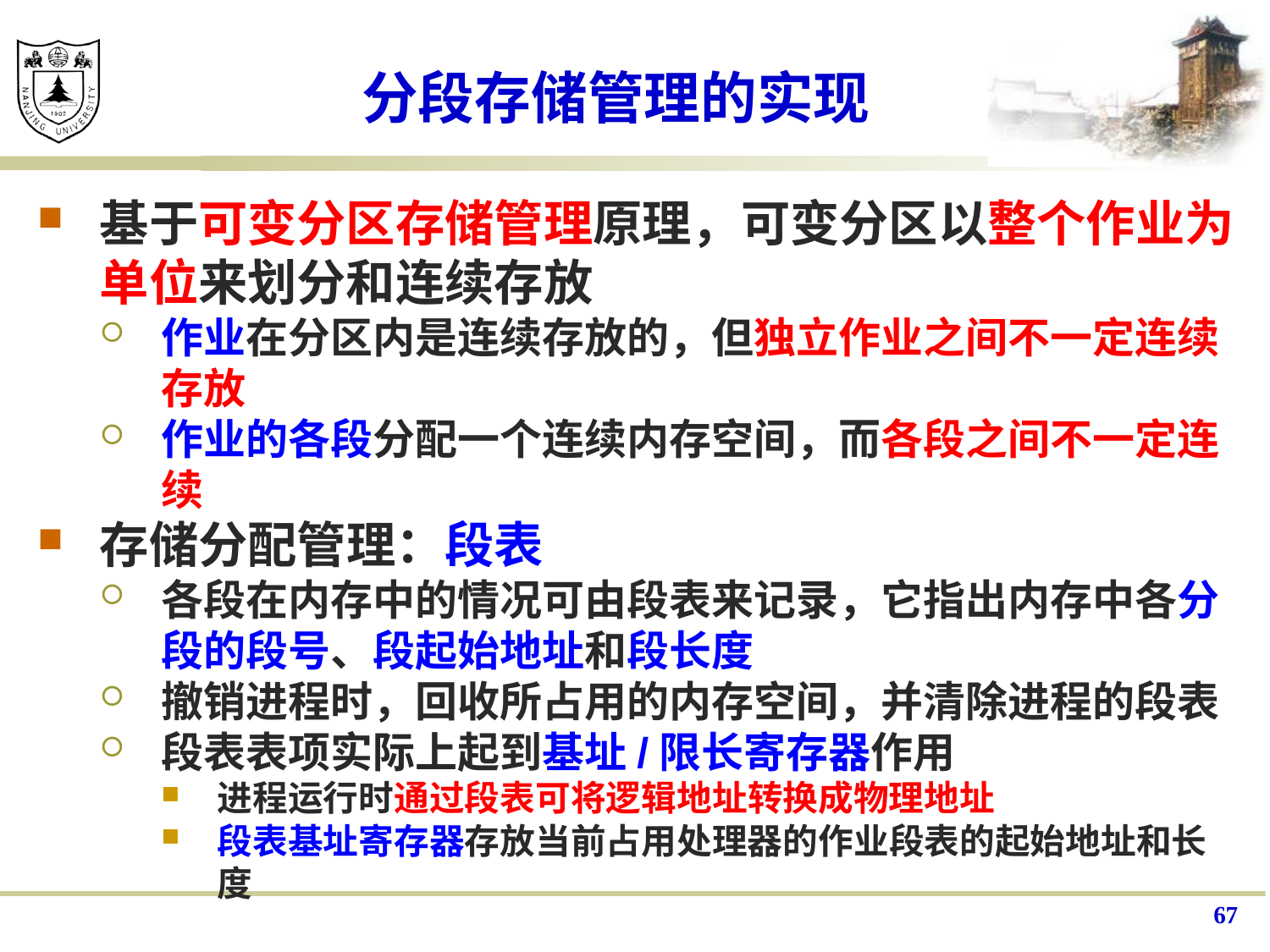

# 分段存储管理的实现
基于可变分区存储管理原理，可变分区以整个作业为单位来划分和连续存放
作业在分区内是连续存放的，但独立作业之间不一定连续存放
作业的各段分配一个连续内存空间，而各段之间不一定连续
存储分配管理：段表
各段在内存中的情况可由段表来记录，它指出内存中各分段的段号、段起始地址和段长度
撤销进程时，回收所占用的内存空间，并清除进程的段表
段表表项实际上起到基址/限长寄存器作用
进程运行时通过段表可将逻辑地址转换成物理地址
段表基址寄存器存放当前占用处理器的作业段表的起始地址和长度
67